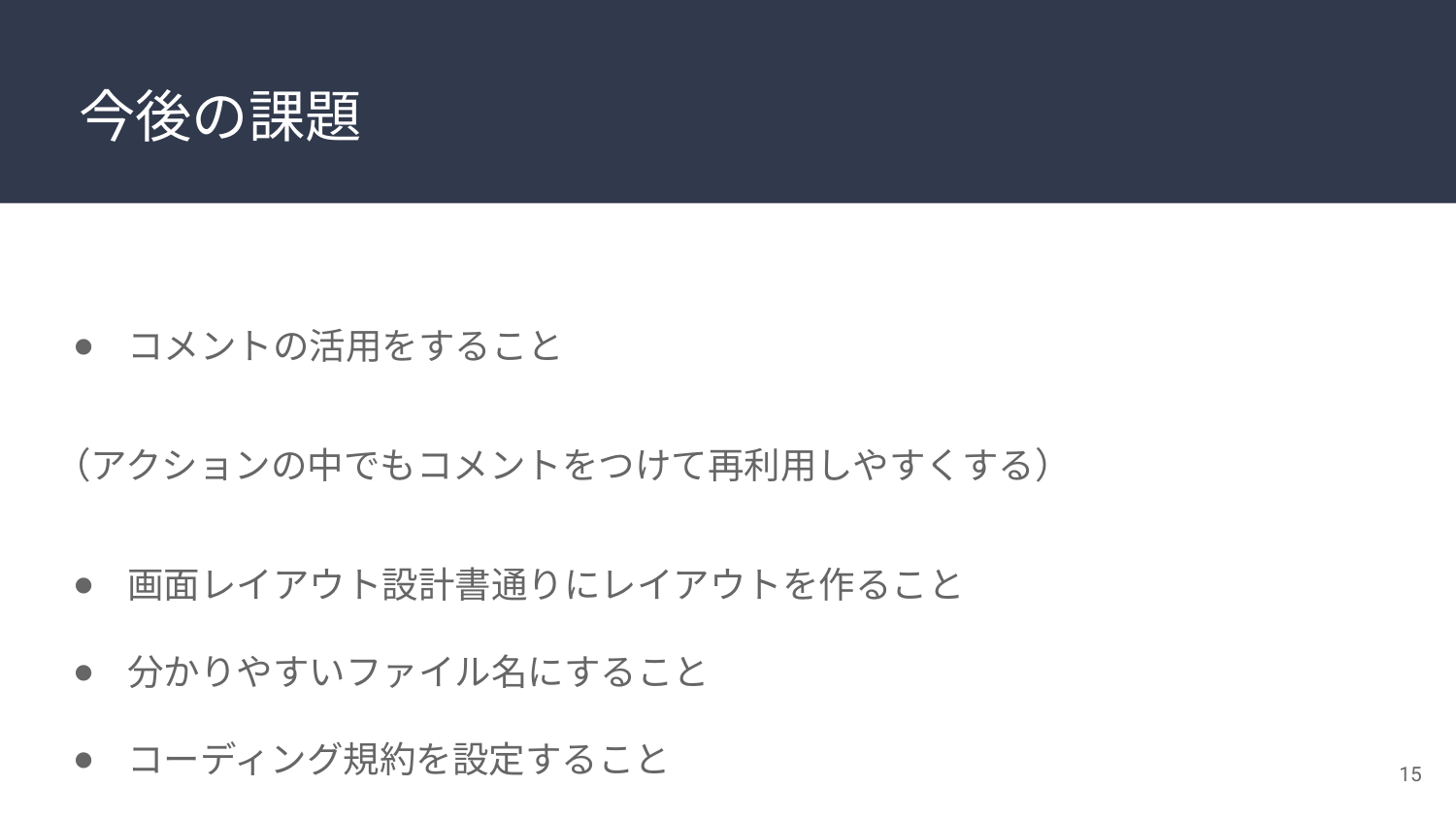

# 今後の課題
コメントの活用をすること
（アクションの中でもコメントをつけて再利用しやすくする）
画面レイアウト設計書通りにレイアウトを作ること
分かりやすいファイル名にすること
コーディング規約を設定すること
15